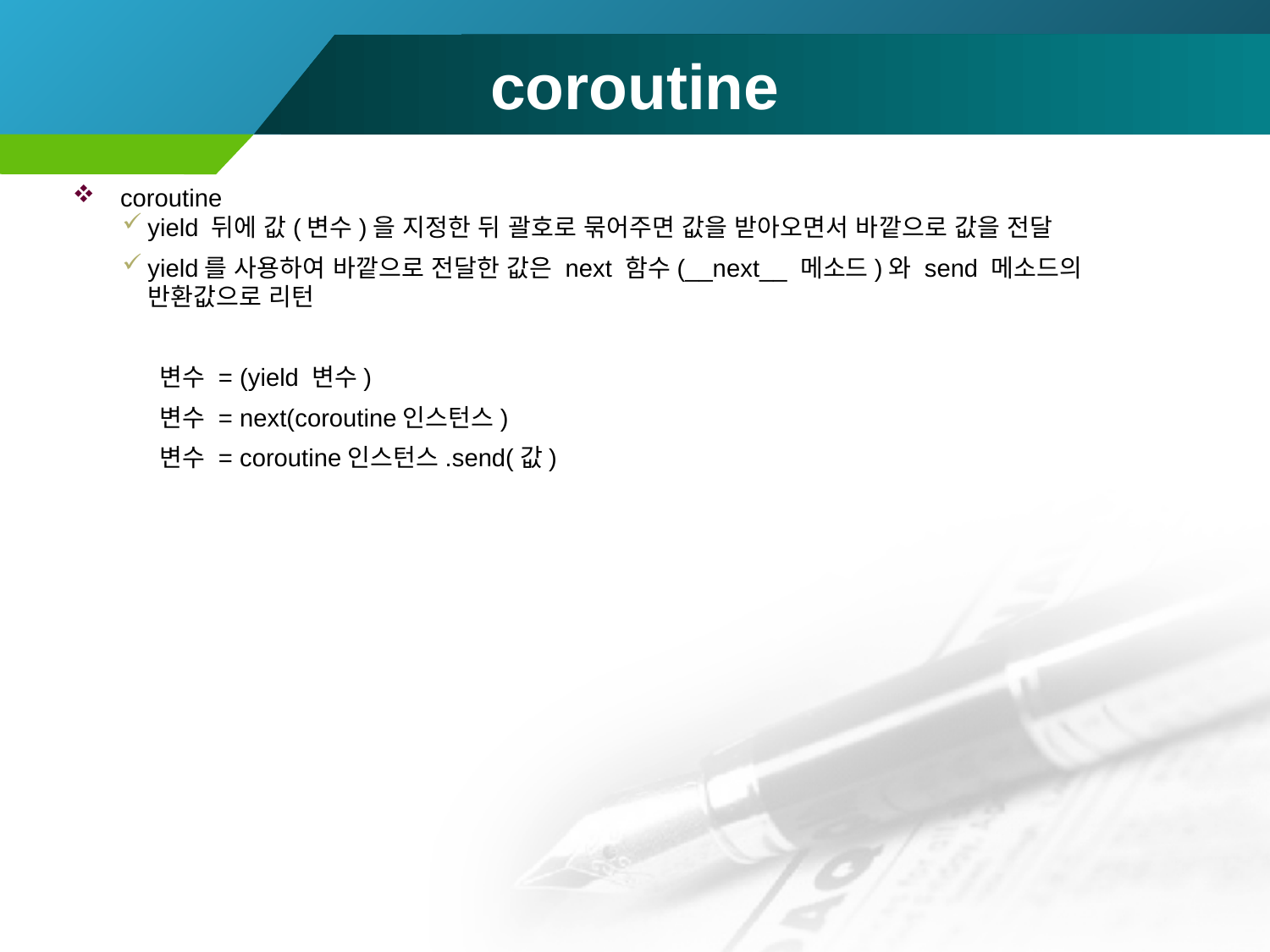

# coroutine
coroutine
yield 뒤에 값(변수)을 지정한 뒤 괄호로 묶어주면 값을 받아오면서 바깥으로 값을 전달
yield를 사용하여 바깥으로 전달한 값은 next 함수(__next__ 메소드)와 send 메소드의 반환값으로 리턴

변수 = (yield 변수)
변수 = next(coroutine인스턴스)
변수 = coroutine인스턴스.send(값)